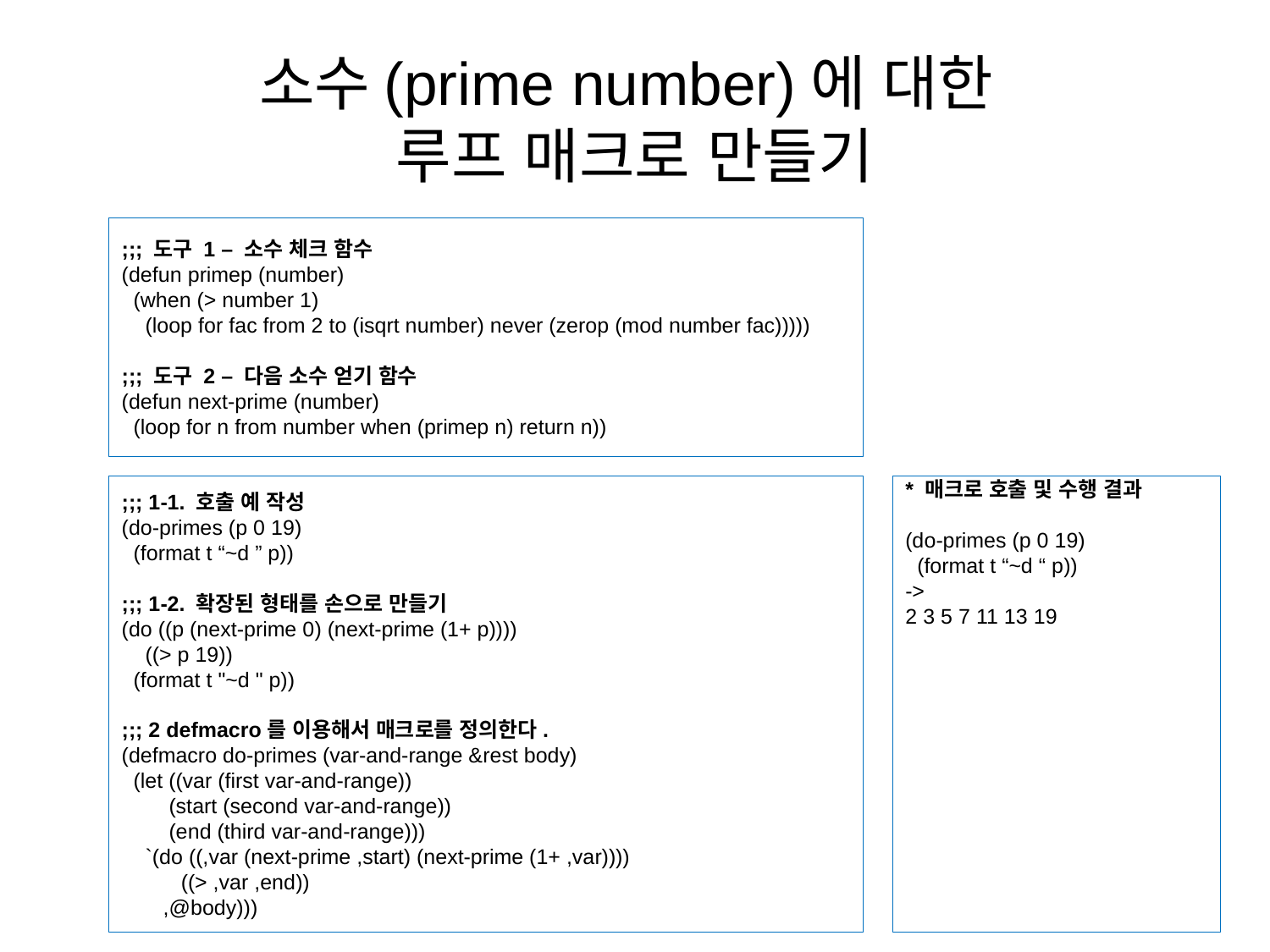

# 소수(prime number)에 대한 루프 매크로 만들기
;;; 도구 1 – 소수 체크 함수
(defun primep (number)
  (when (> number 1)
    (loop for fac from 2 to (isqrt number) never (zerop (mod number fac)))))

;;; 도구 2 – 다음 소수 얻기 함수
(defun next-prime (number)
  (loop for n from number when (primep n) return n))
;;; 1-1. 호출 예 작성
(do-primes (p 0 19)
  (format t “~d ” p))

;;; 1-2. 확장된 형태를 손으로 만들기
(do ((p (next-prime 0) (next-prime (1+ p))))
    ((> p 19))
  (format t "~d " p))

;;; 2 defmacro를 이용해서 매크로를 정의한다.
(defmacro do-primes (var-and-range &rest body)
  (let ((var (first var-and-range))
        (start (second var-and-range))
        (end (third var-and-range)))
    `(do ((,var (next-prime ,start) (next-prime (1+ ,var))))
          ((> ,var ,end))
       ,@body)))
* 매크로 호출 및 수행 결과

(do-primes (p 0 19)
  (format t “~d “ p))
->
2 3 5 7 11 13 19